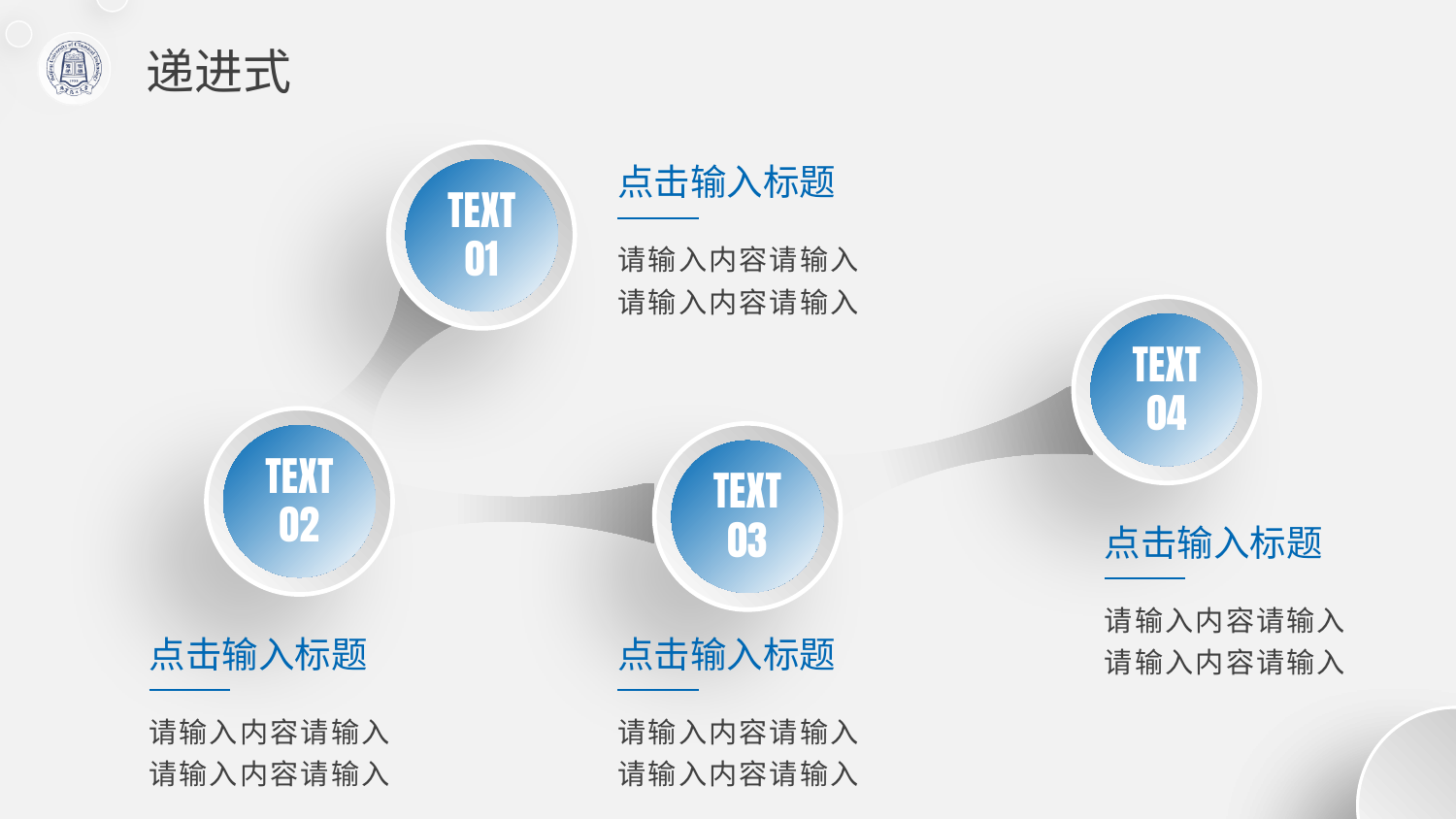

递进式

TEXT
01

TEXT 04

TEXT 02
TEXT 03

点击输入标题
请输入内容请输入
请输入内容请输入
点击输入标题
请输入内容请输入
请输入内容请输入
点击输入标题
请输入内容请输入
请输入内容请输入
点击输入标题
请输入内容请输入
请输入内容请输入